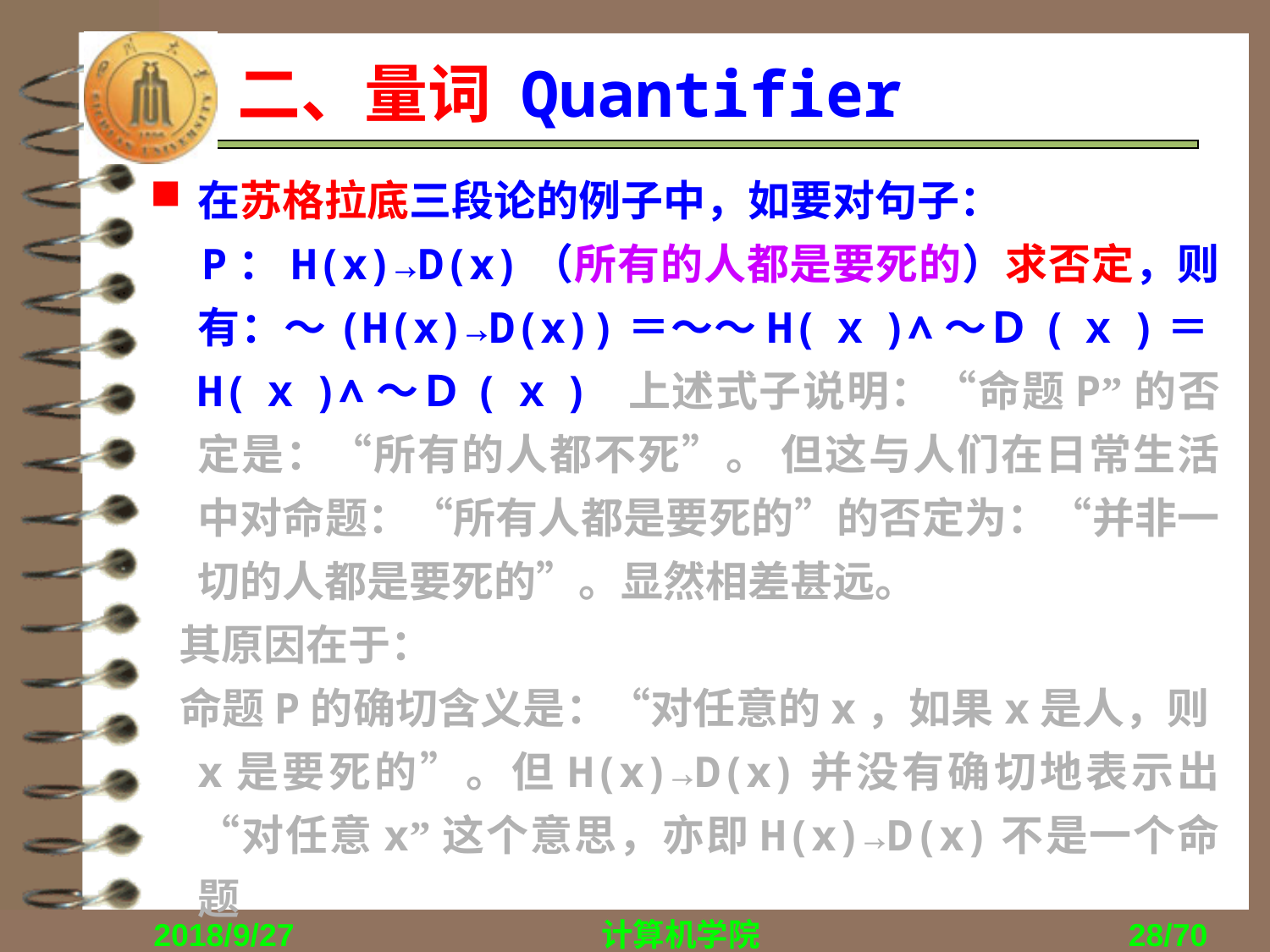

# 二、量词 Quantifier
在苏格拉底三段论的例子中，如要对句子：
  P：H(x)→D(x)（所有的人都是要死的）求否定，则有：～(H(x)→D(x))＝～～H(ｘ)∧～Ｄ(ｘ)＝H(ｘ)∧～Ｄ(ｘ) 上述式子说明：“命题P”的否定是：“所有的人都不死”。 但这与人们在日常生活中对命题：“所有人都是要死的”的否定为：“并非一切的人都是要死的”。显然相差甚远。
  其原因在于：
  命题P的确切含义是：“对任意的x，如果x是人，则x是要死的”。但H(x)→D(x)并没有确切地表示出“对任意x”这个意思，亦即H(x)→D(x)不是一个命题
2018/9/27
计算机学院
28/70